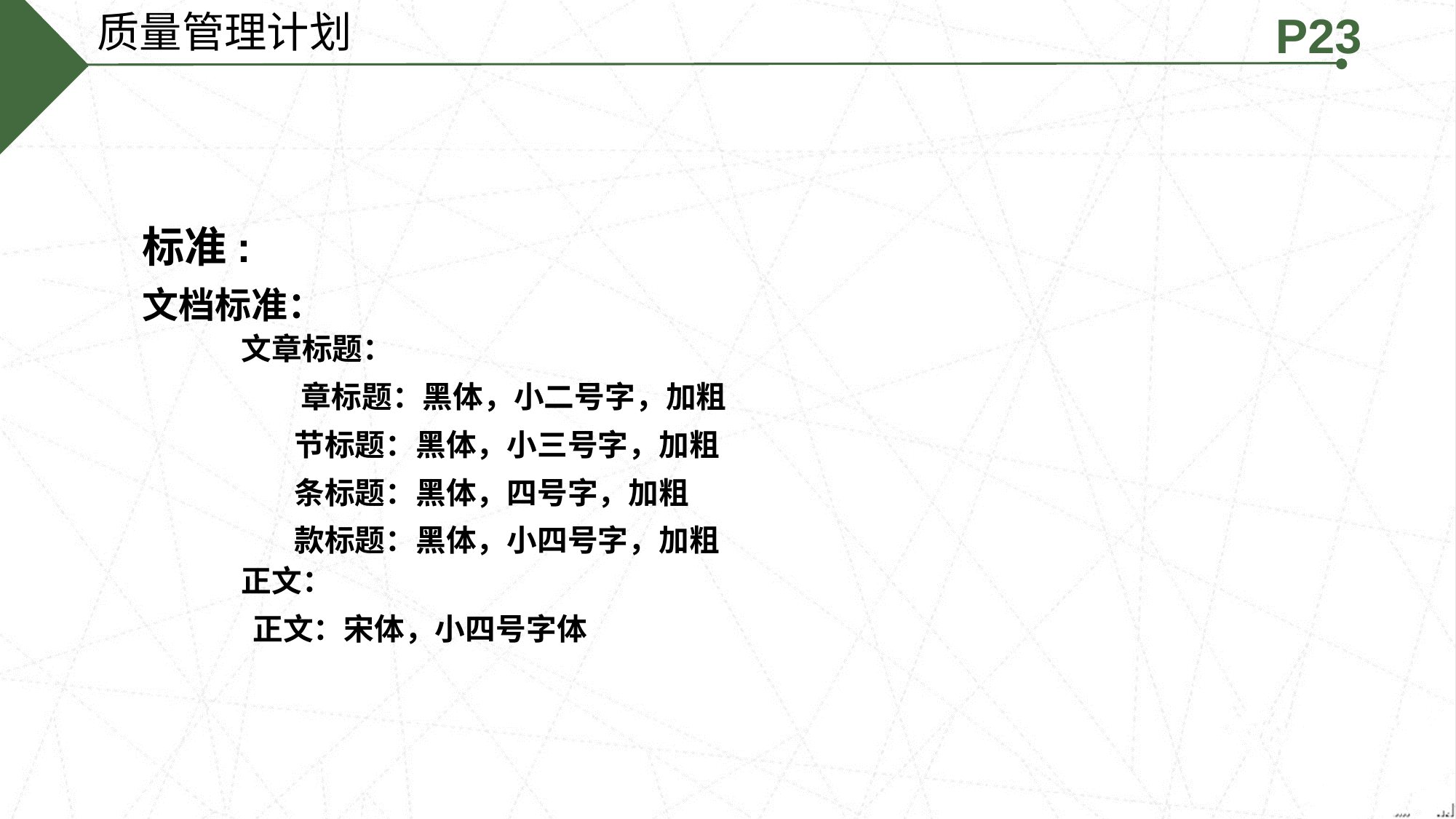

质量管理计划
P23

标准:
文档标准：
文章标题：
                      章标题：黑体，小二号字，加粗
                     节标题：黑体，小三号字，加粗
                     条标题：黑体，四号字，加粗
                     款标题：黑体，小四号字，加粗
正文：
               正文：宋体，小四号字体